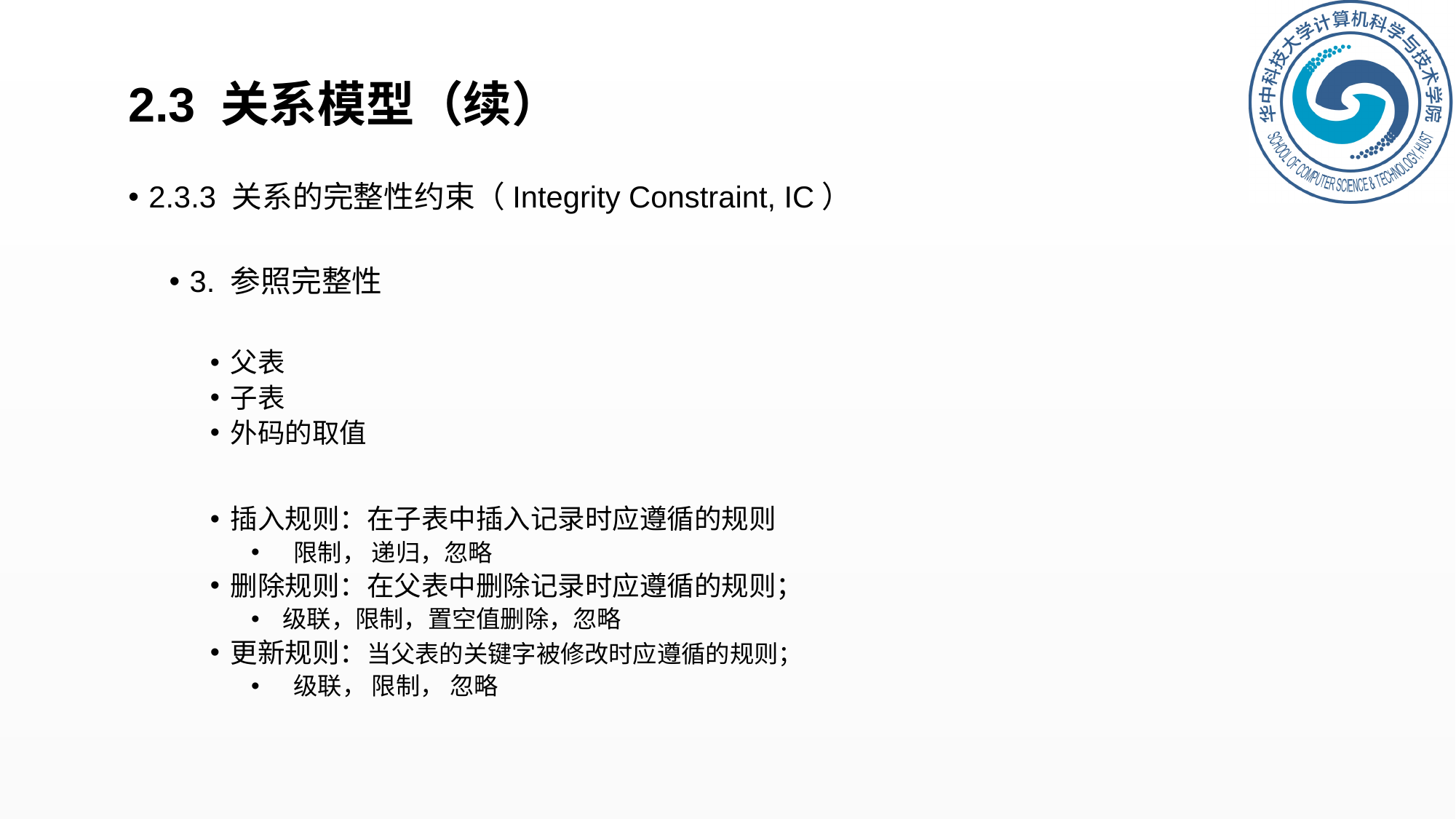

# 2.3 关系模型（续）
2.3.3 关系的完整性约束（Integrity Constraint, IC）

3. 参照完整性

父表
子表
外码的取值

插入规则：在子表中插入记录时应遵循的规则
   限制， 递归，忽略
删除规则：在父表中删除记录时应遵循的规则；
 级联，限制，置空值删除，忽略
更新规则：当父表的关键字被修改时应遵循的规则；
   级联， 限制， 忽略